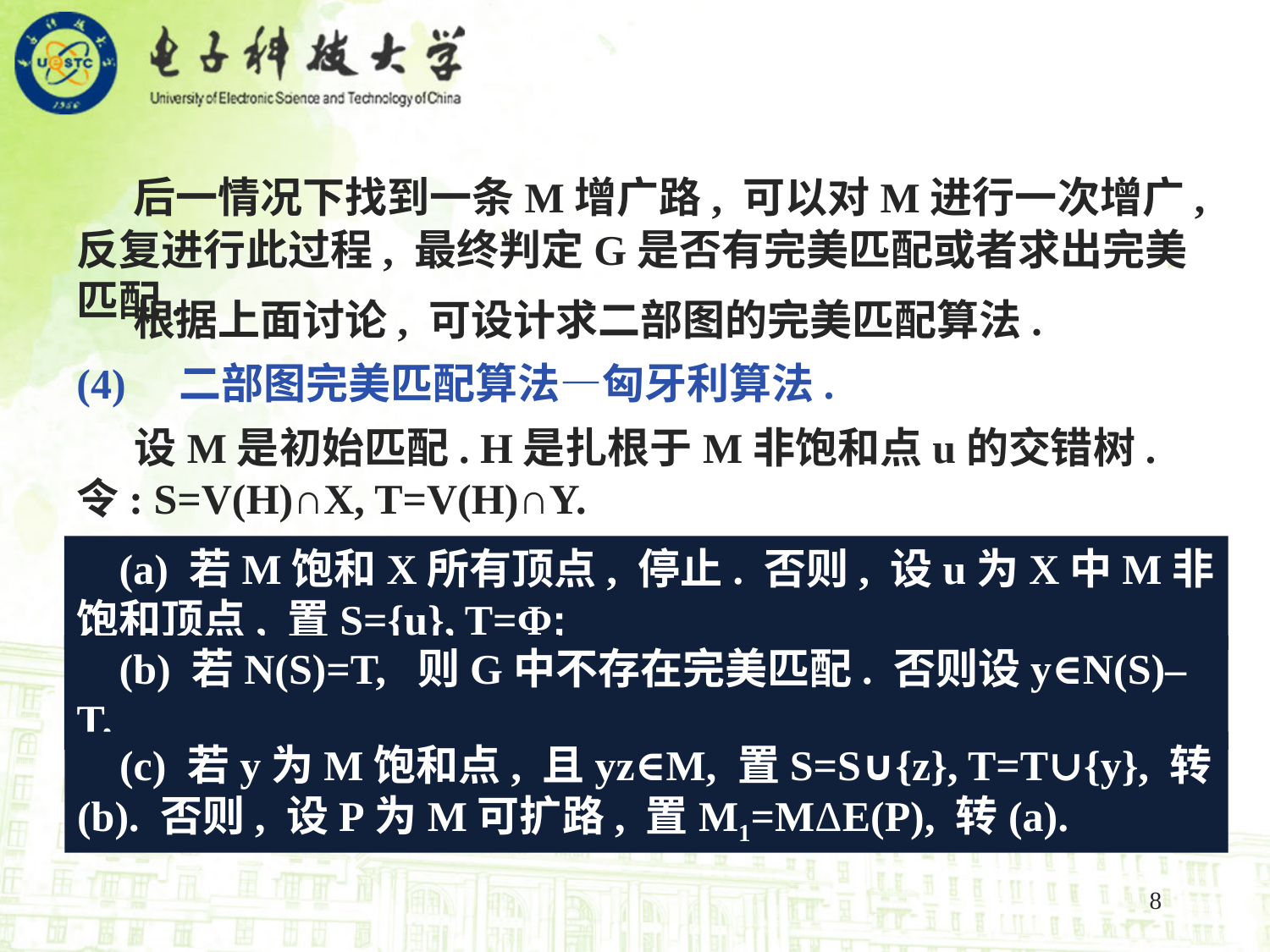

后一情况下找到一条M增广路, 可以对M进行一次增广, 反复进行此过程, 最终判定G是否有完美匹配或者求出完美匹配.
    根据上面讨论, 可设计求二部图的完美匹配算法.
(4)    二部图完美匹配算法—匈牙利算法.
     设M是初始匹配. H是扎根于M非饱和点u的交错树.令: S=V(H)∩X, T=V(H)∩Y.
    (a) 若M饱和X所有顶点, 停止. 否则, 设u为X中M非饱和顶点, 置S={u}, T=Φ;
    (b) 若N(S)=T,  则G中不存在完美匹配. 否则设y∈N(S)–T.
    (c) 若y为M饱和点, 且yz∈M, 置S=S∪{z}, T=T∪{y}, 转(b). 否则, 设P为M可扩路, 置M1=MΔE(P), 转(a).
8